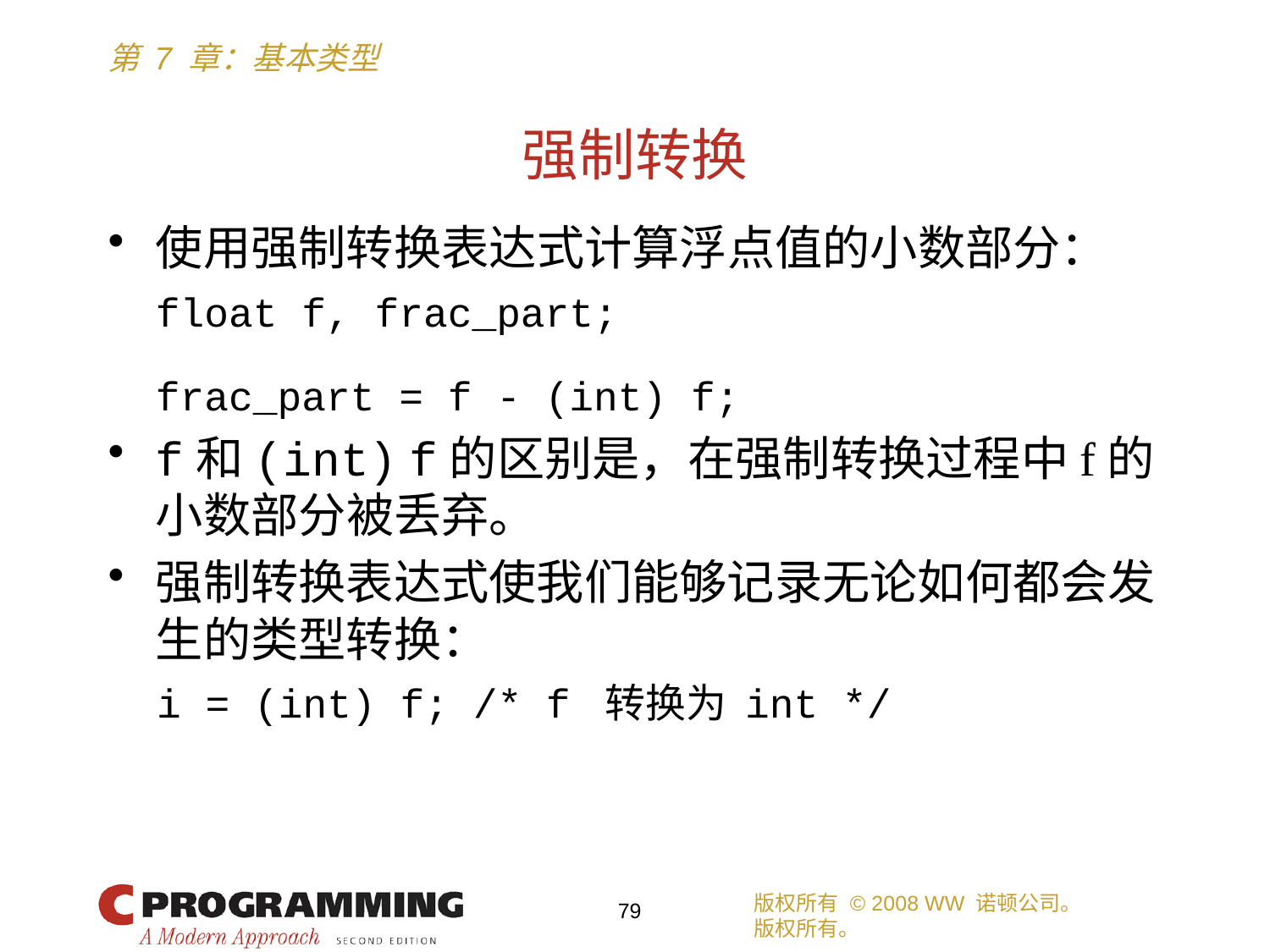

# 强制转换
使用强制转换表达式计算浮点值的小数部分：
	float f, frac_part;

	frac_part = f - (int) f;
f和(int) f的区别是，在强制转换过程中f的小数部分被丢弃。
强制转换表达式使我们能够记录无论如何都会发生的类型转换：
  i = (int) f; /* f 转换为 int */

版权所有 © 2008 WW 诺顿公司。
版权所有。
79